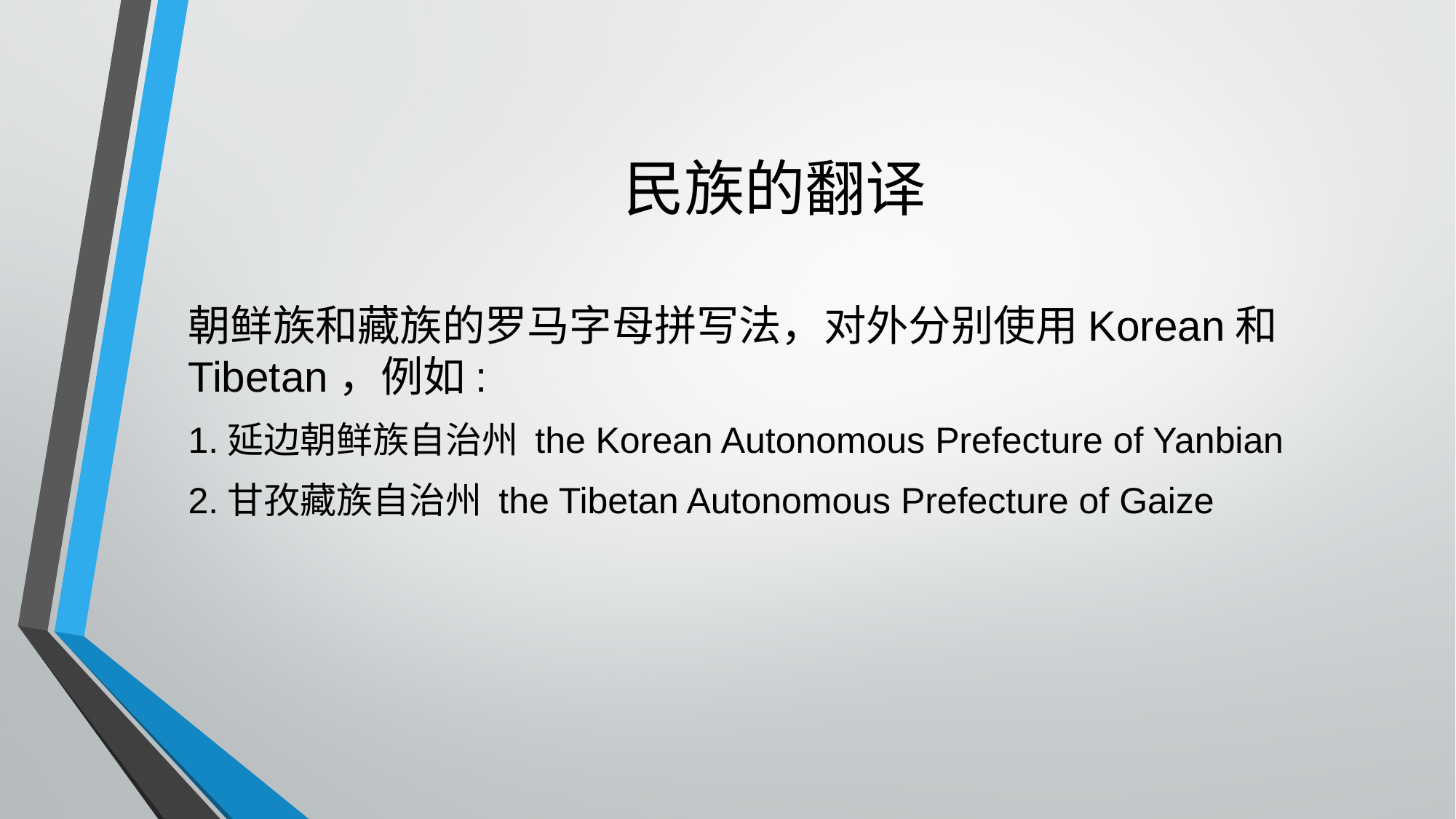

# 民族的翻译
朝鲜族和藏族的罗马字母拼写法，对外分别使用Korean和Tibetan，例如:
1.延边朝鲜族自治州 the Korean Autonomous Prefecture of Yanbian
2.甘孜藏族自治州 the Tibetan Autonomous Prefecture of Gaize